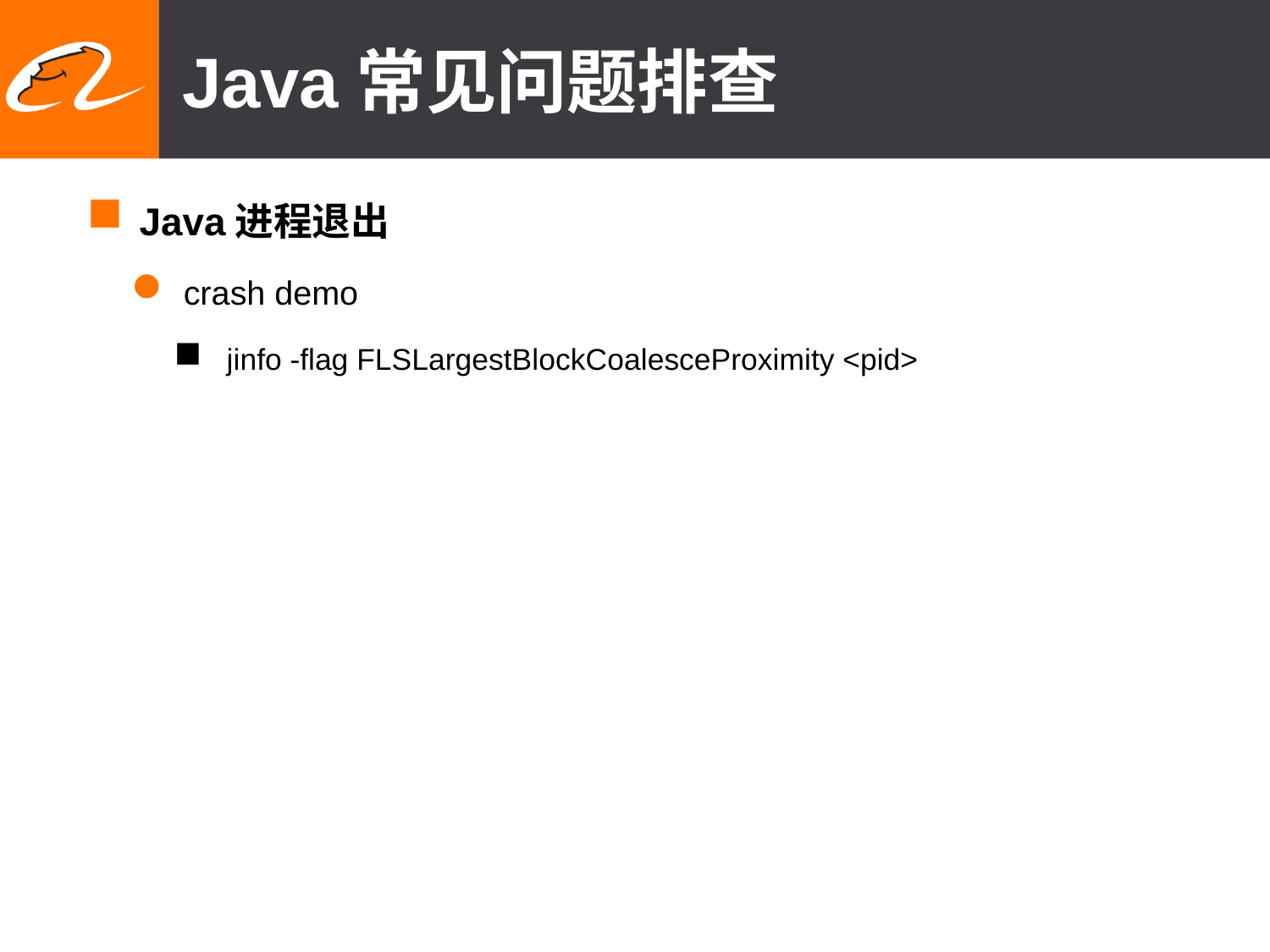

# Java常见问题排查
Java进程退出
crash demo
jinfo -flag FLSLargestBlockCoalesceProximity <pid>